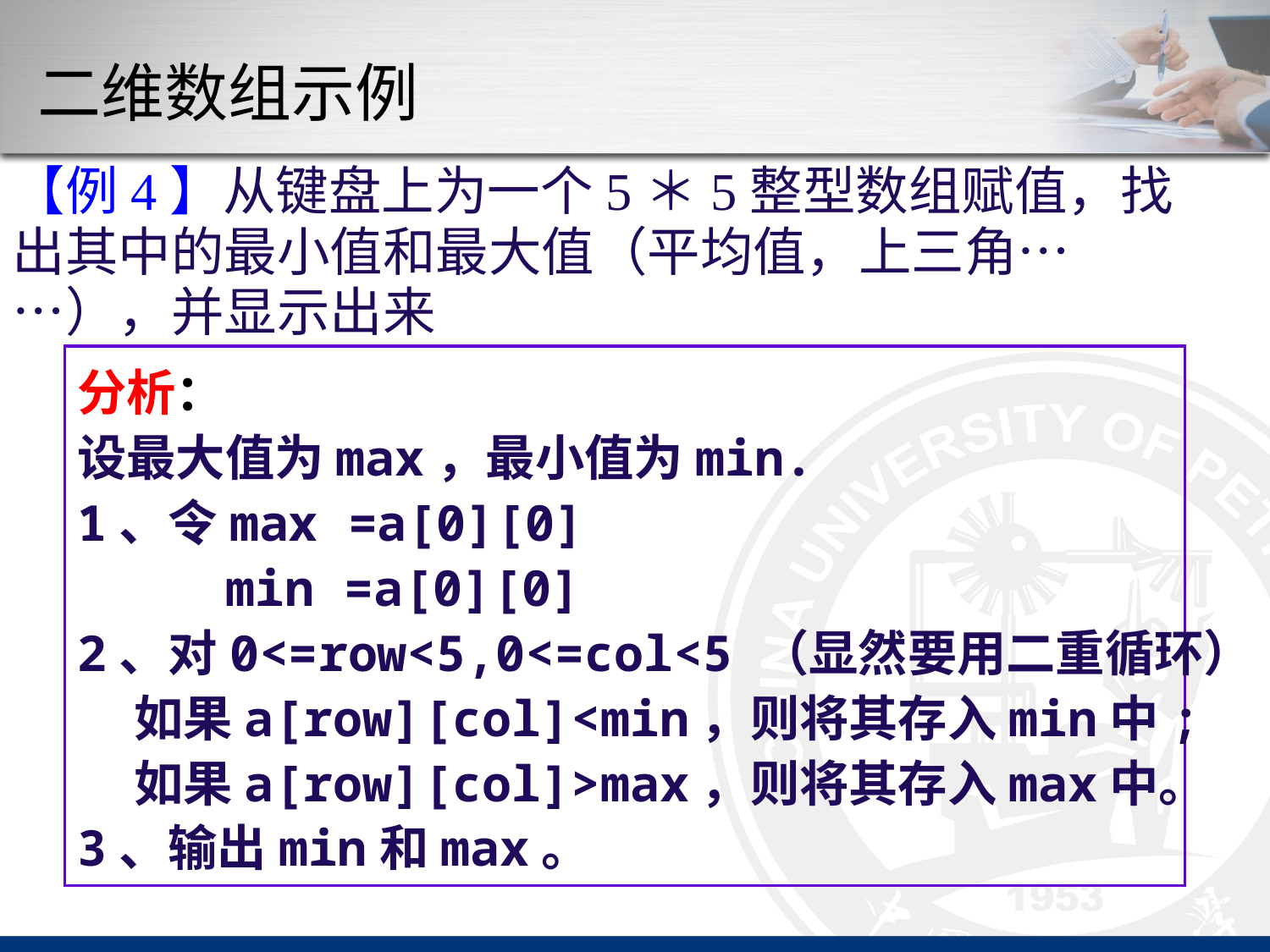

# 二维数组示例
【例4】从键盘上为一个5＊5整型数组赋值，找出其中的最小值和最大值（平均值，上三角……），并显示出来
分析：
设最大值为max，最小值为min.
1、令max =a[0][0]
     min =a[0][0]
2、对0<=row<5,0<=col<5 （显然要用二重循环）:
    如果a[row][col]<min，则将其存入min中;
    如果a[row][col]>max，则将其存入max中。
3、输出min和max。